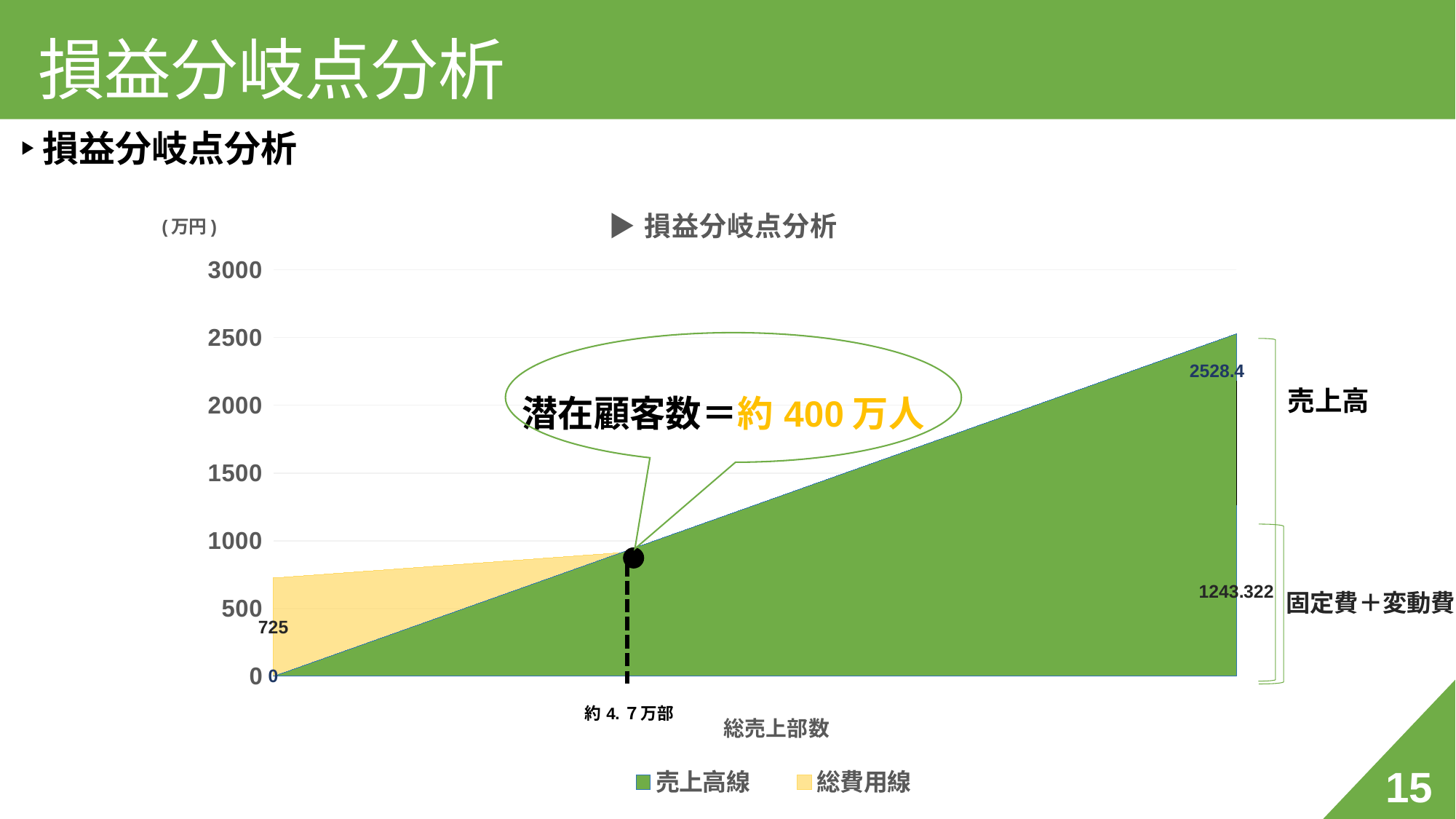

損益分岐点分析
‣損益分岐点分析

### Chart: ▶損益分岐点分析

| Category | 売上高線 | 総費用線 |
|---|---|---|

売上高

固定費＋変動費

15